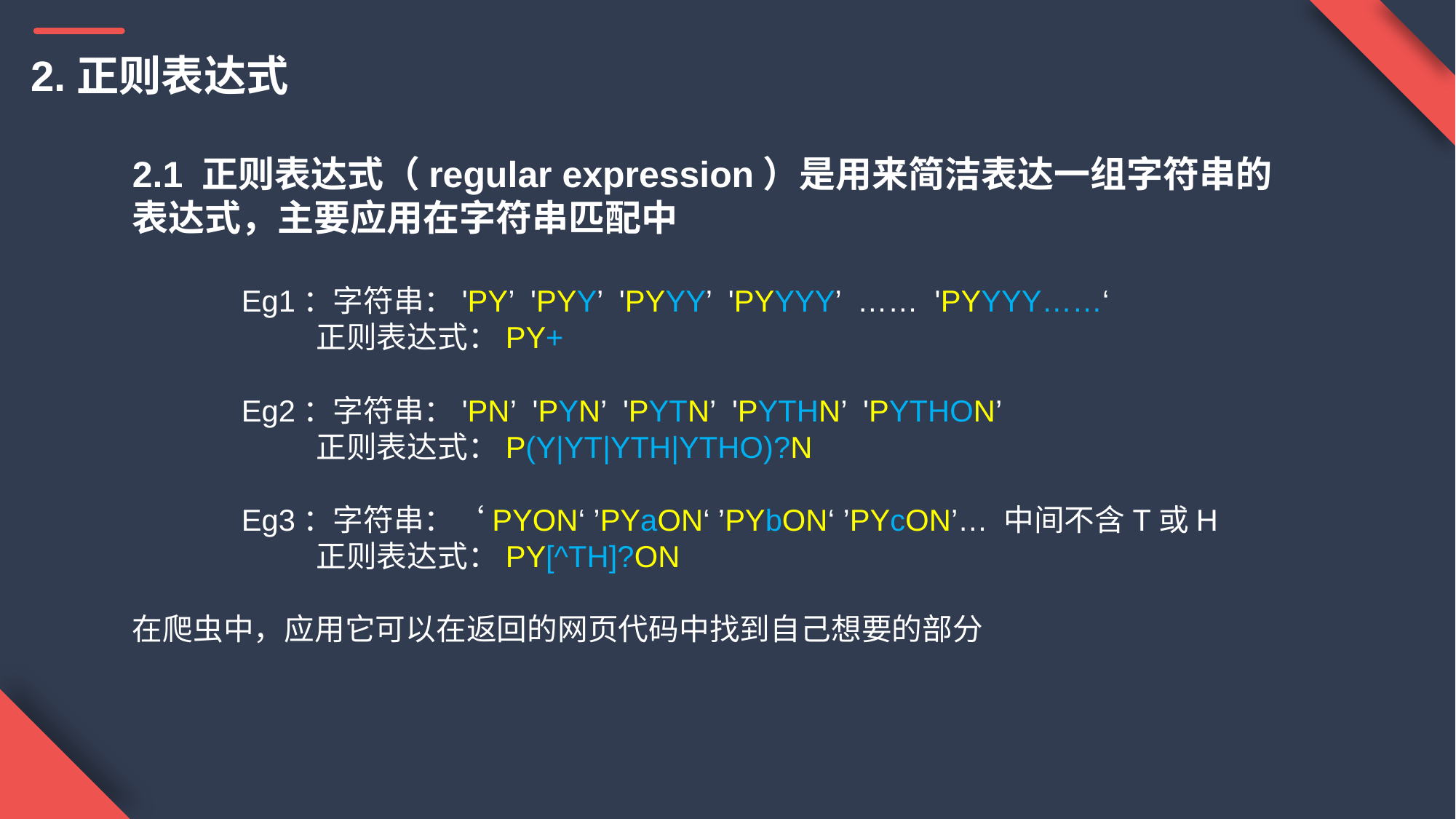

2.正则表达式
2.1 正则表达式（regular expression）是用来简洁表达一组字符串的表达式，主要应用在字符串匹配中

	Eg1：字符串：'PY’  'PYY’  'PYYY’  'PYYYY’  ……  'PYYYY……‘
	          正则表达式：PY+

	Eg2：字符串：'PN’  'PYN’  'PYTN’  'PYTHN’  'PYTHON’
	          正则表达式：P(Y|YT|YTH|YTHO)?N

	Eg3：字符串：‘PYON‘ ’PYaON‘ ’PYbON‘ ’PYcON’… 中间不含T或H
	          正则表达式：PY[^TH]?ON

在爬虫中，应用它可以在返回的网页代码中找到自己想要的部分